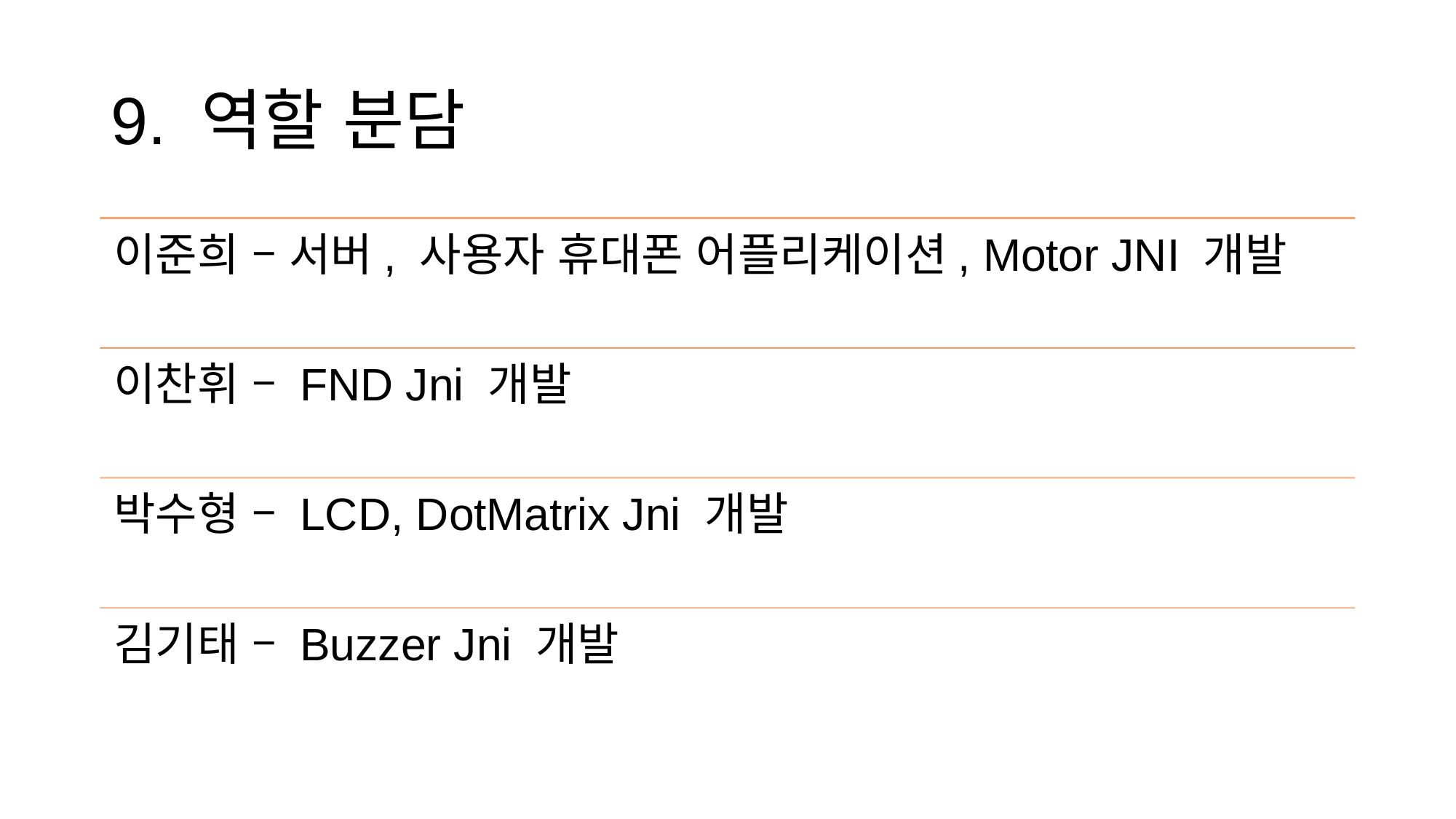

# 9. 역할 분담
이준희 – 서버, 사용자 휴대폰 어플리케이션, Motor JNI 개발
이찬휘 – FND Jni 개발
박수형 – LCD, DotMatrix Jni 개발
김기태 – Buzzer Jni 개발